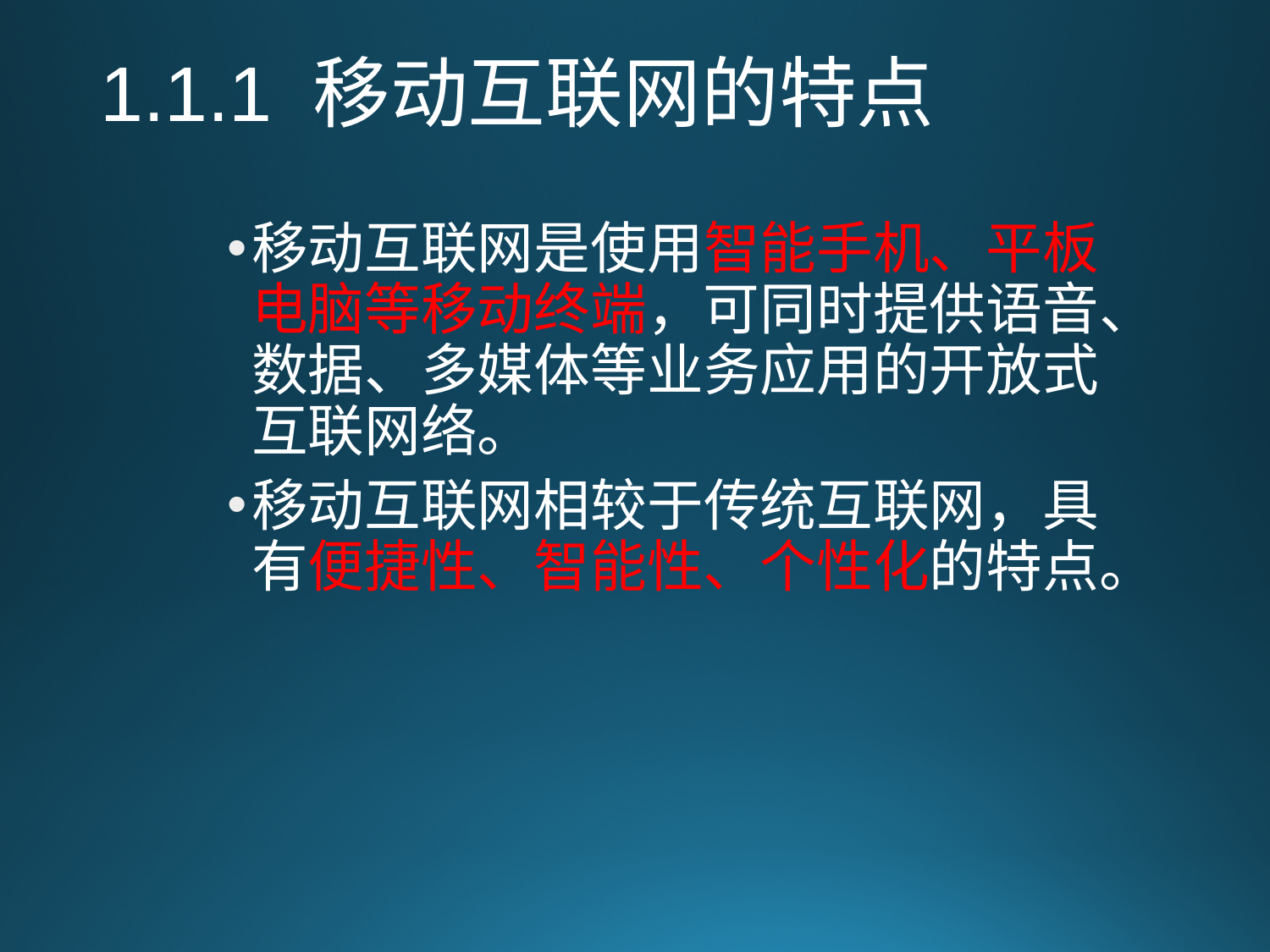

# 1.1.1 移动互联网的特点
移动互联网是使用智能手机、平板电脑等移动终端，可同时提供语音、数据、多媒体等业务应用的开放式互联网络。
移动互联网相较于传统互联网，具有便捷性、智能性、个性化的特点。